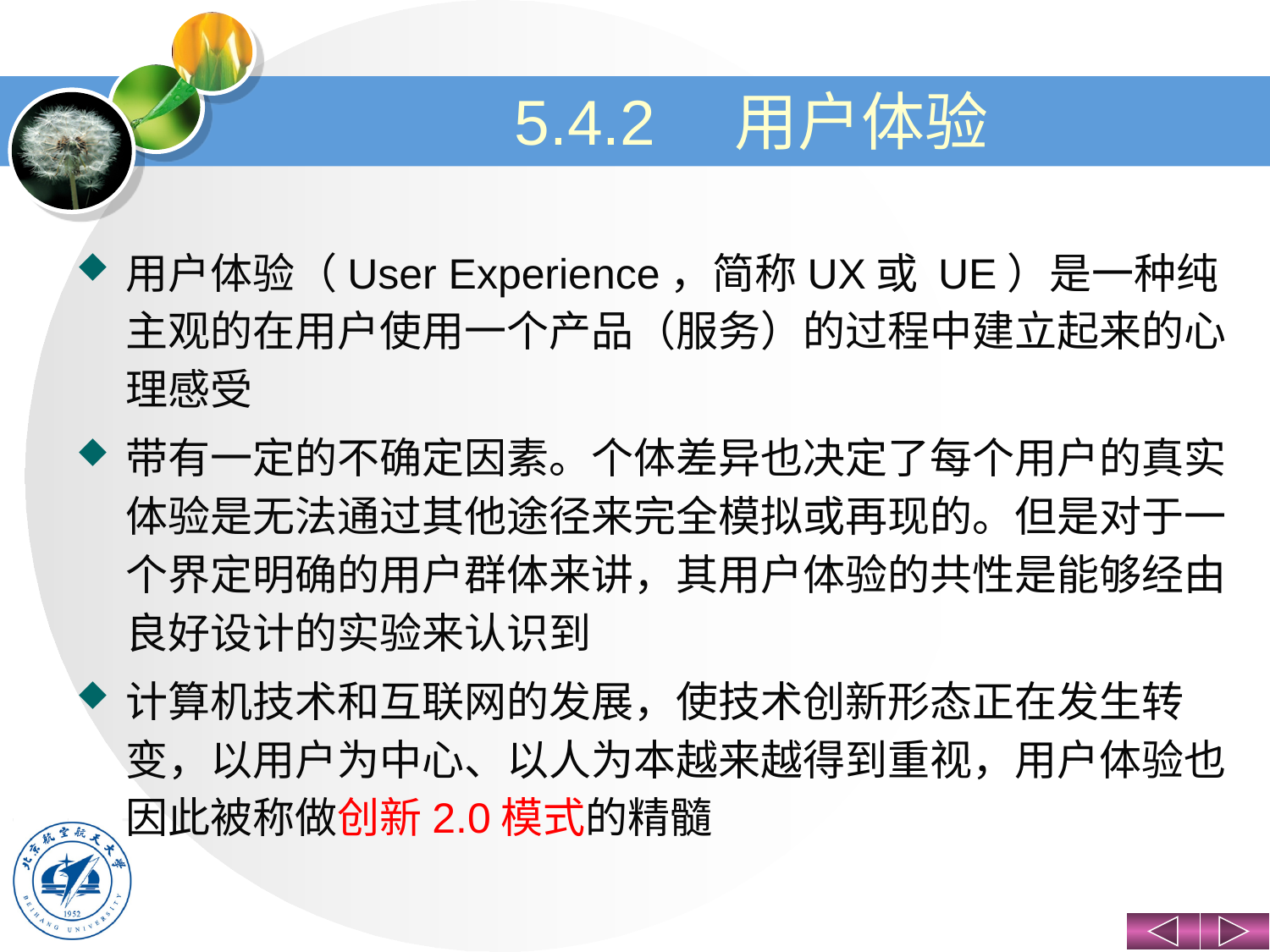

# 5.4.2　用户体验
用户体验（User Experience，简称UX或 UE）是一种纯主观的在用户使用一个产品（服务）的过程中建立起来的心理感受
带有一定的不确定因素。个体差异也决定了每个用户的真实体验是无法通过其他途径来完全模拟或再现的。但是对于一个界定明确的用户群体来讲，其用户体验的共性是能够经由良好设计的实验来认识到
计算机技术和互联网的发展，使技术创新形态正在发生转变，以用户为中心、以人为本越来越得到重视，用户体验也因此被称做创新2.0模式的精髓
85